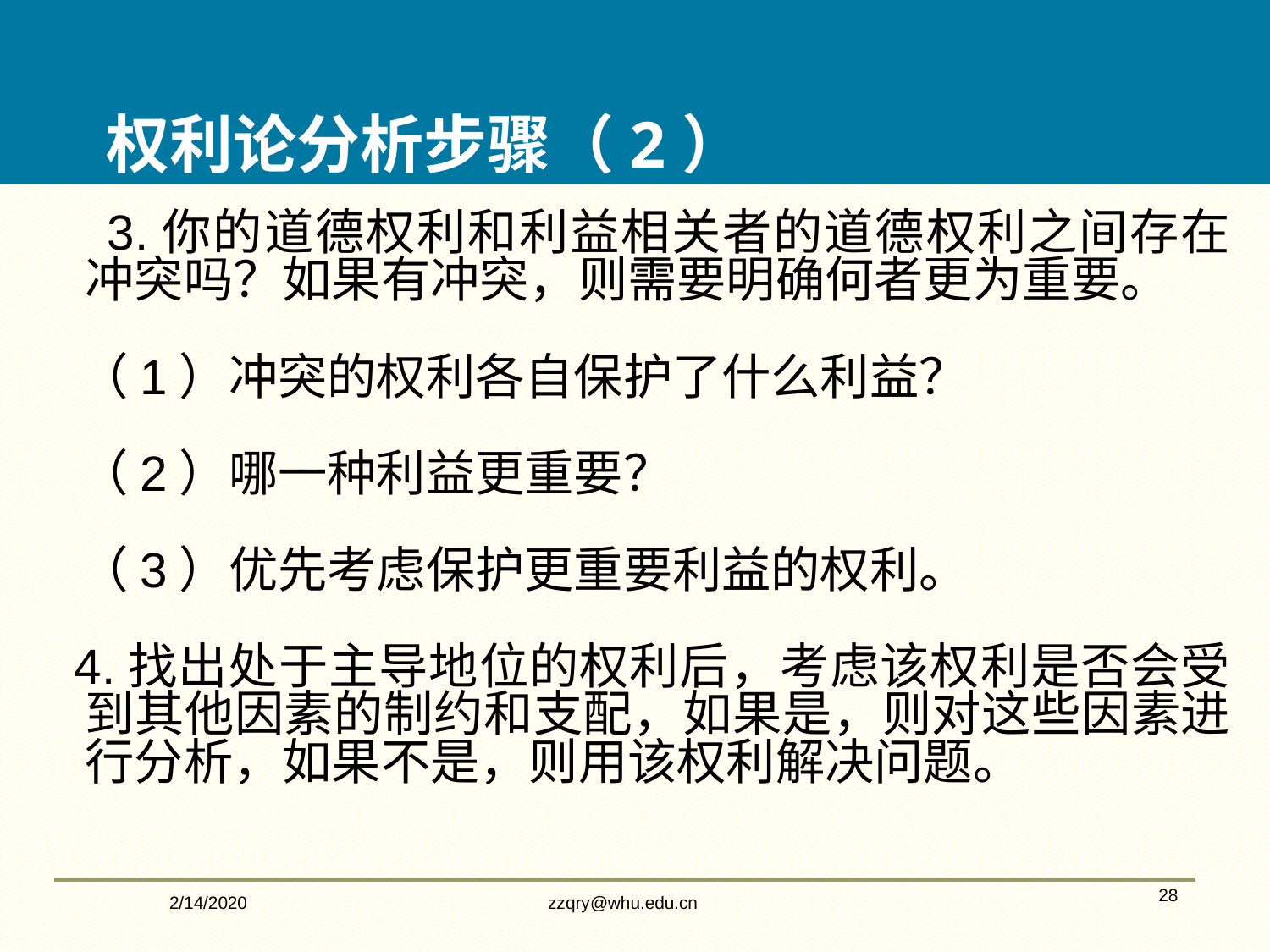

权利论分析步骤（2）
     3.你的道德权利和利益相关者的道德权利之间存在冲突吗？如果有冲突，则需要明确何者更为重要。
  （1）冲突的权利各自保护了什么利益？
  （2）哪一种利益更重要？
  （3）优先考虑保护更重要利益的权利。
  4.找出处于主导地位的权利后，考虑该权利是否会受到其他因素的制约和支配，如果是，则对这些因素进行分析，如果不是，则用该权利解决问题。
2/14/2020
zzqry@whu.edu.cn
28